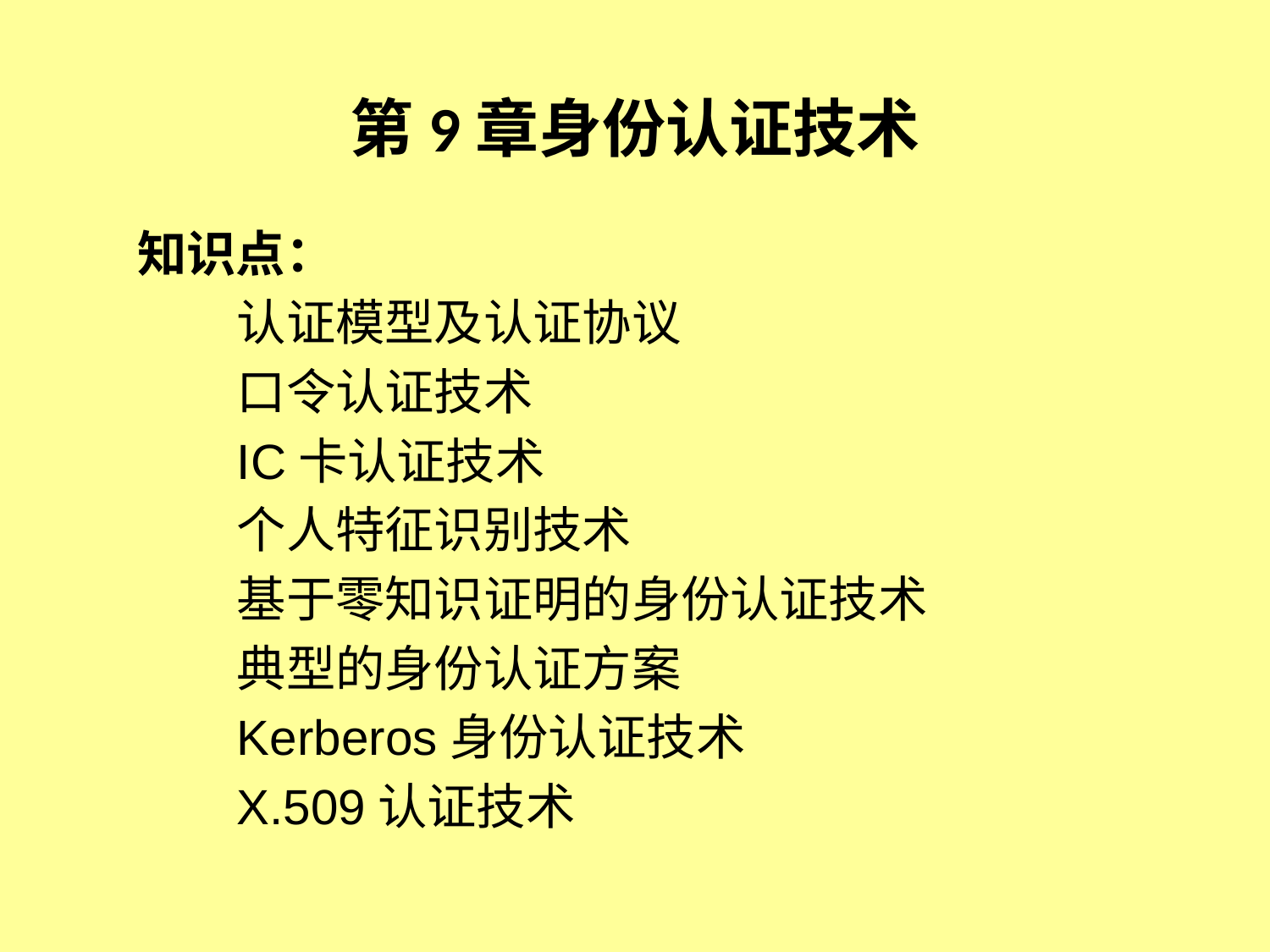

# 第9章身份认证技术
知识点：
认证模型及认证协议
口令认证技术
IC卡认证技术
个人特征识别技术
基于零知识证明的身份认证技术
典型的身份认证方案
Kerberos身份认证技术
X.509认证技术